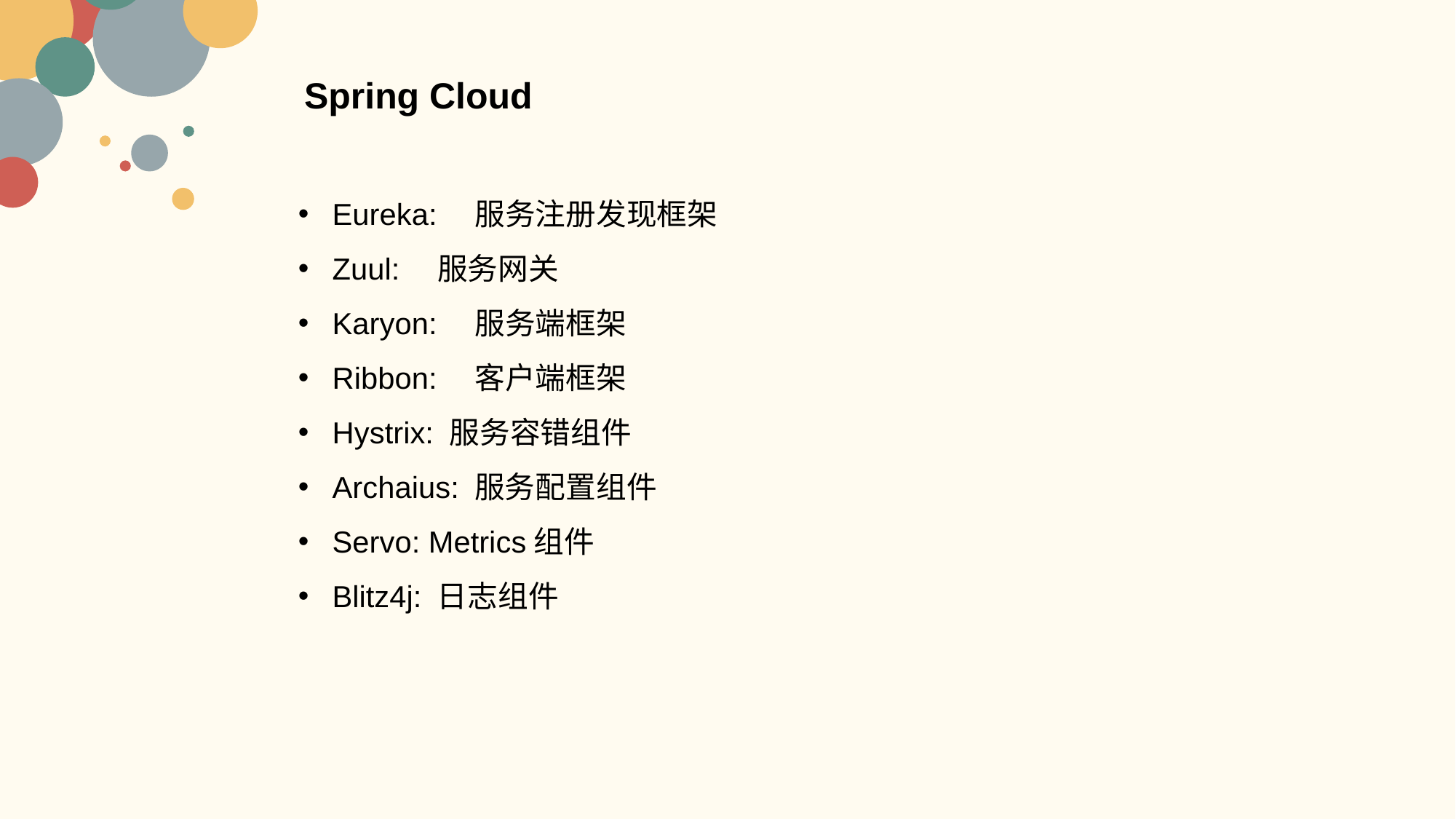

Spring Cloud
Eureka:　服务注册发现框架
Zuul:　服务网关
Karyon:　服务端框架
Ribbon:　客户端框架
Hystrix: 服务容错组件
Archaius: 服务配置组件
Servo: Metrics组件
Blitz4j: 日志组件